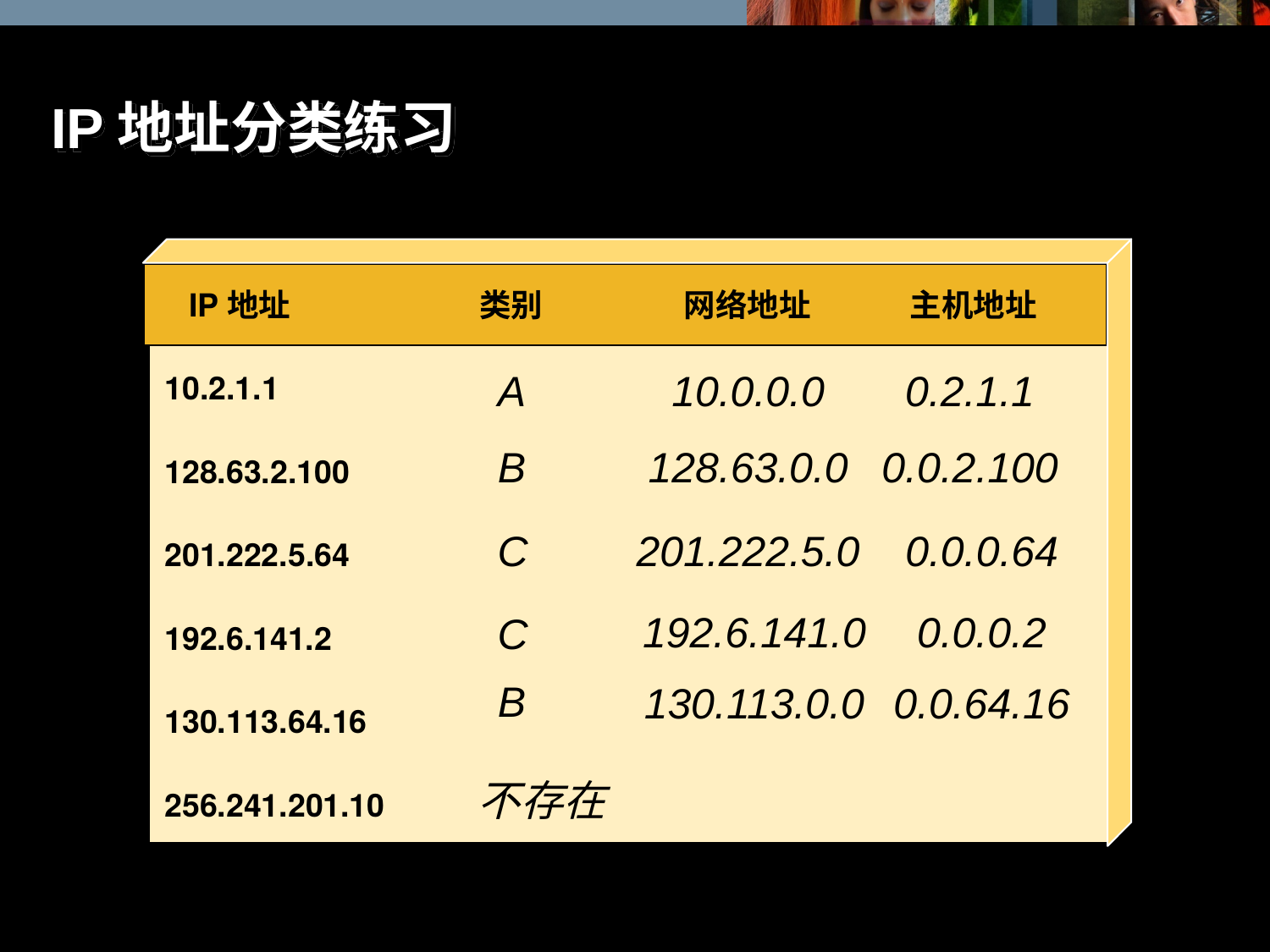

# IP地址分类练习

IP地址
类别
网络地址
主机地址
10.2.1.1
A
10.0.0.0
0.2.1.1
B
128.63.0.0
0.0.2.100
128.63.2.100
C
201.222.5.0
0.0.0.64
201.222.5.64
192.6.141.0
0.0.0.2
C
192.6.141.2
B
130.113.0.0
0.0.64.16
130.113.64.16
不存在
256.241.201.10